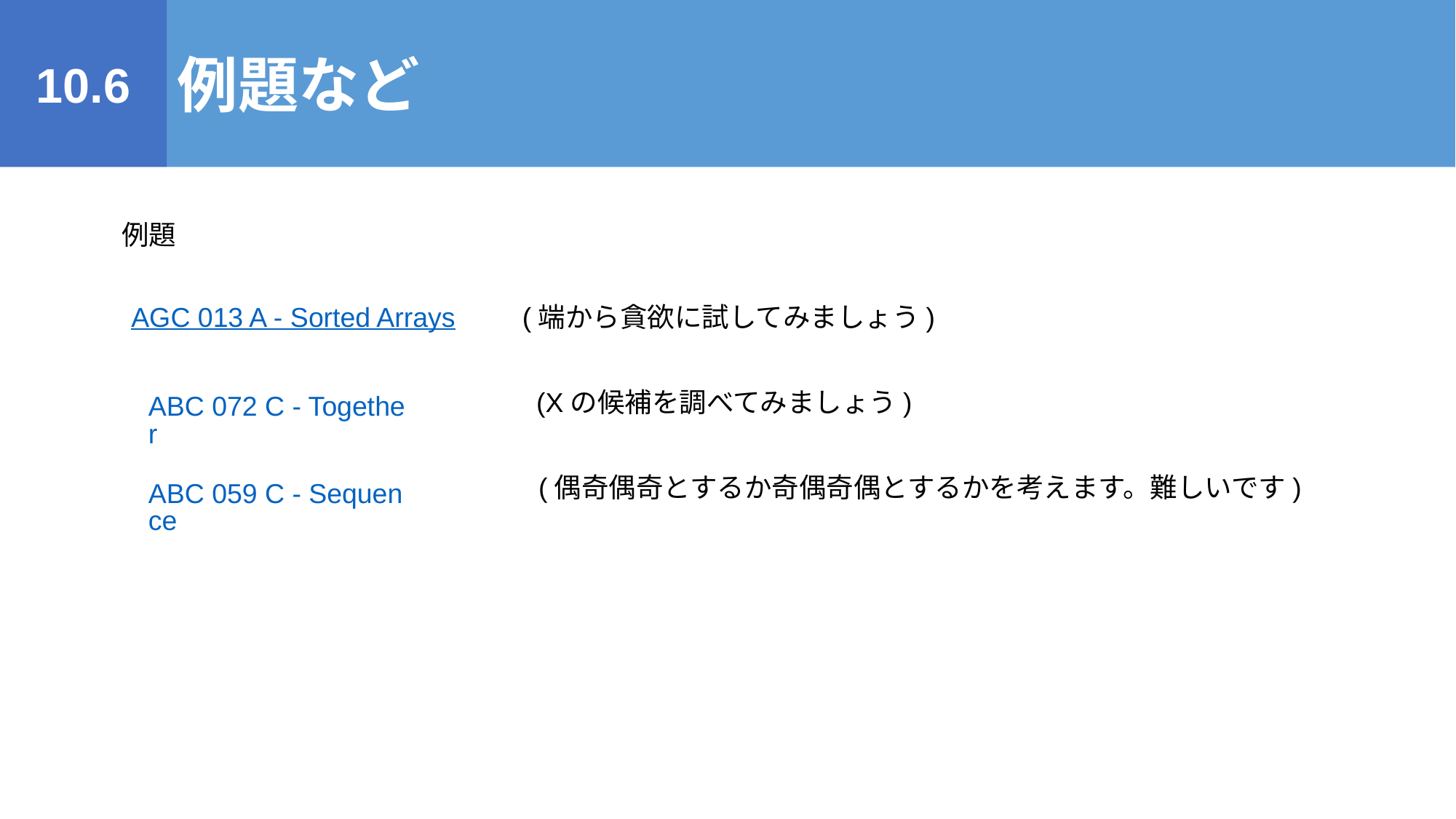

10.6
例題など
例題
AGC 013 A - Sorted Arrays
(端から貪欲に試してみましょう)
(Xの候補を調べてみましょう)
ABC 072 C - Together
(偶奇偶奇とするか奇偶奇偶とするかを考えます。難しいです)
ABC 059 C - Sequence